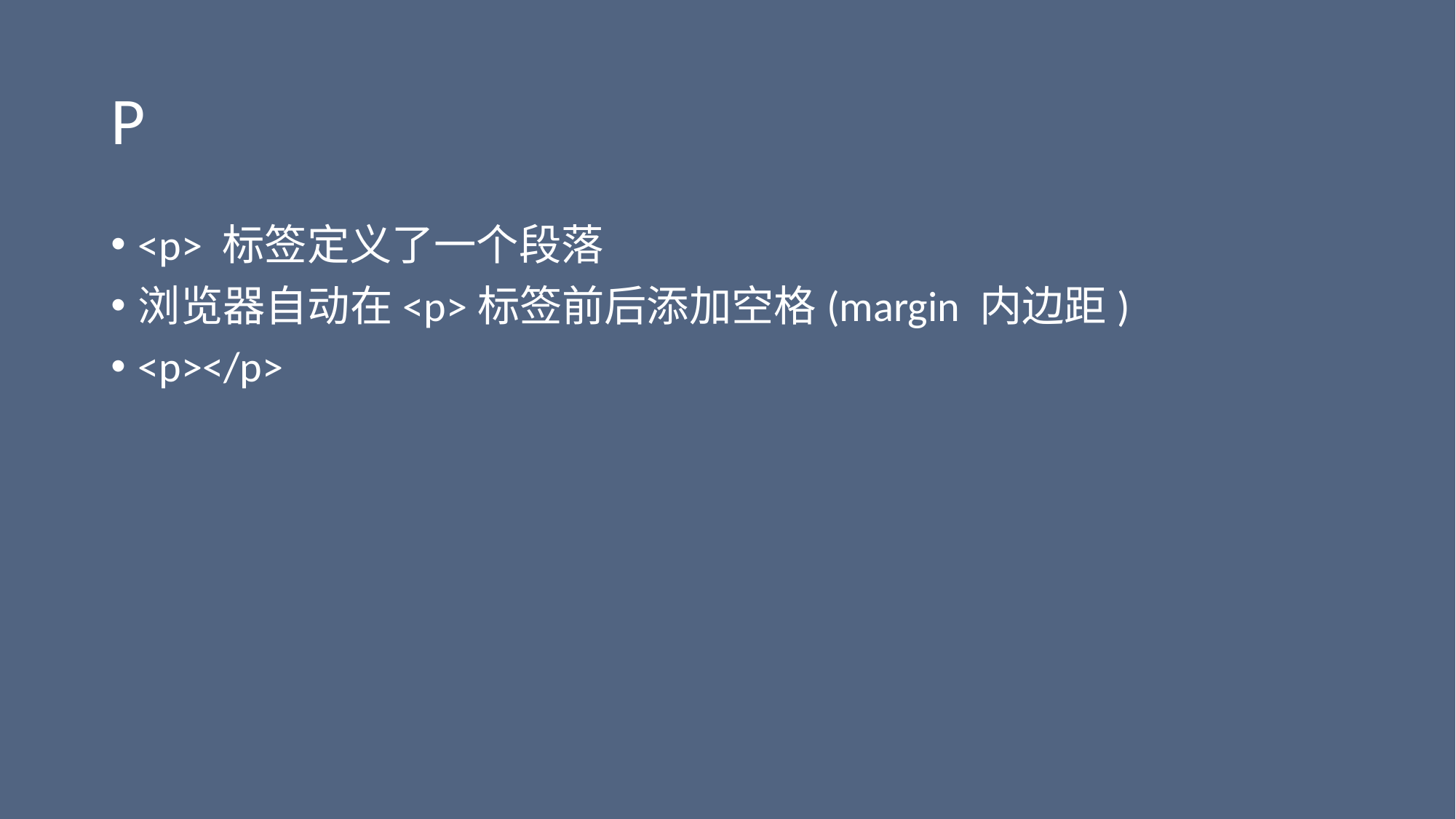

# P
<p> 标签定义了一个段落
浏览器自动在<p>标签前后添加空格(margin 内边距)
<p></p>